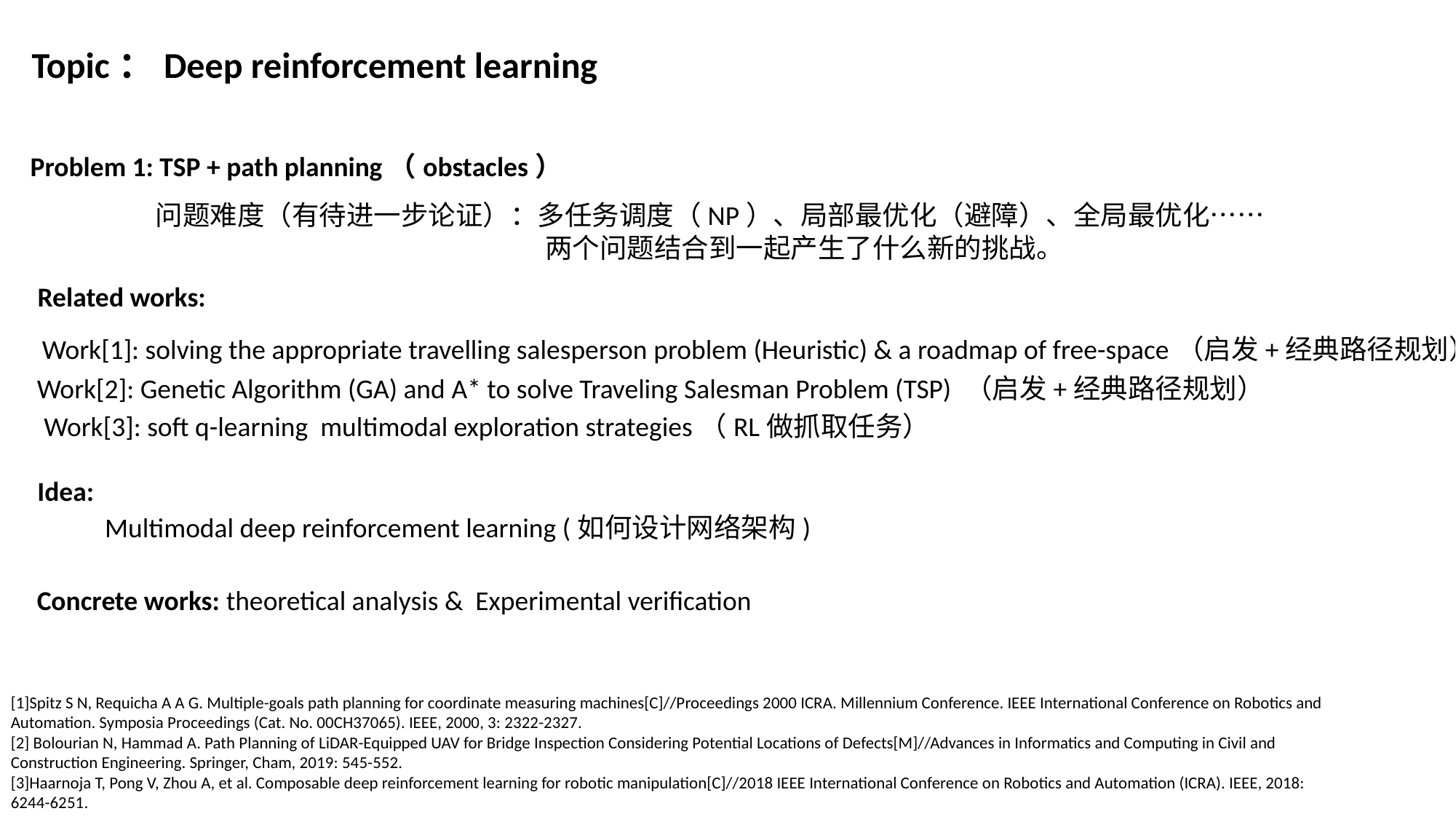

Topic：Deep reinforcement learning
Problem 1: TSP + path planning（obstacles）
问题难度（有待进一步论证）：多任务调度（NP）、局部最优化（避障）、全局最优化……
			         两个问题结合到一起产生了什么新的挑战。
Related works:
Work[1]: solving the appropriate travelling salesperson problem (Heuristic) & a roadmap of free-space（启发+经典路径规划）
Work[2]: Genetic Algorithm (GA) and A* to solve Traveling Salesman Problem (TSP) （启发+经典路径规划）
Work[3]: soft q-learning  multimodal exploration strategies（RL做抓取任务）
Idea:
Multimodal deep reinforcement learning (如何设计网络架构)
Concrete works: theoretical analysis &  Experimental verification
[1]Spitz S N, Requicha A A G. Multiple-goals path planning for coordinate measuring machines[C]//Proceedings 2000 ICRA. Millennium Conference. IEEE International Conference on Robotics and Automation. Symposia Proceedings (Cat. No. 00CH37065). IEEE, 2000, 3: 2322-2327.
[2] Bolourian N, Hammad A. Path Planning of LiDAR-Equipped UAV for Bridge Inspection Considering Potential Locations of Defects[M]//Advances in Informatics and Computing in Civil and Construction Engineering. Springer, Cham, 2019: 545-552.
[3]Haarnoja T, Pong V, Zhou A, et al. Composable deep reinforcement learning for robotic manipulation[C]//2018 IEEE International Conference on Robotics and Automation (ICRA). IEEE, 2018: 6244-6251.